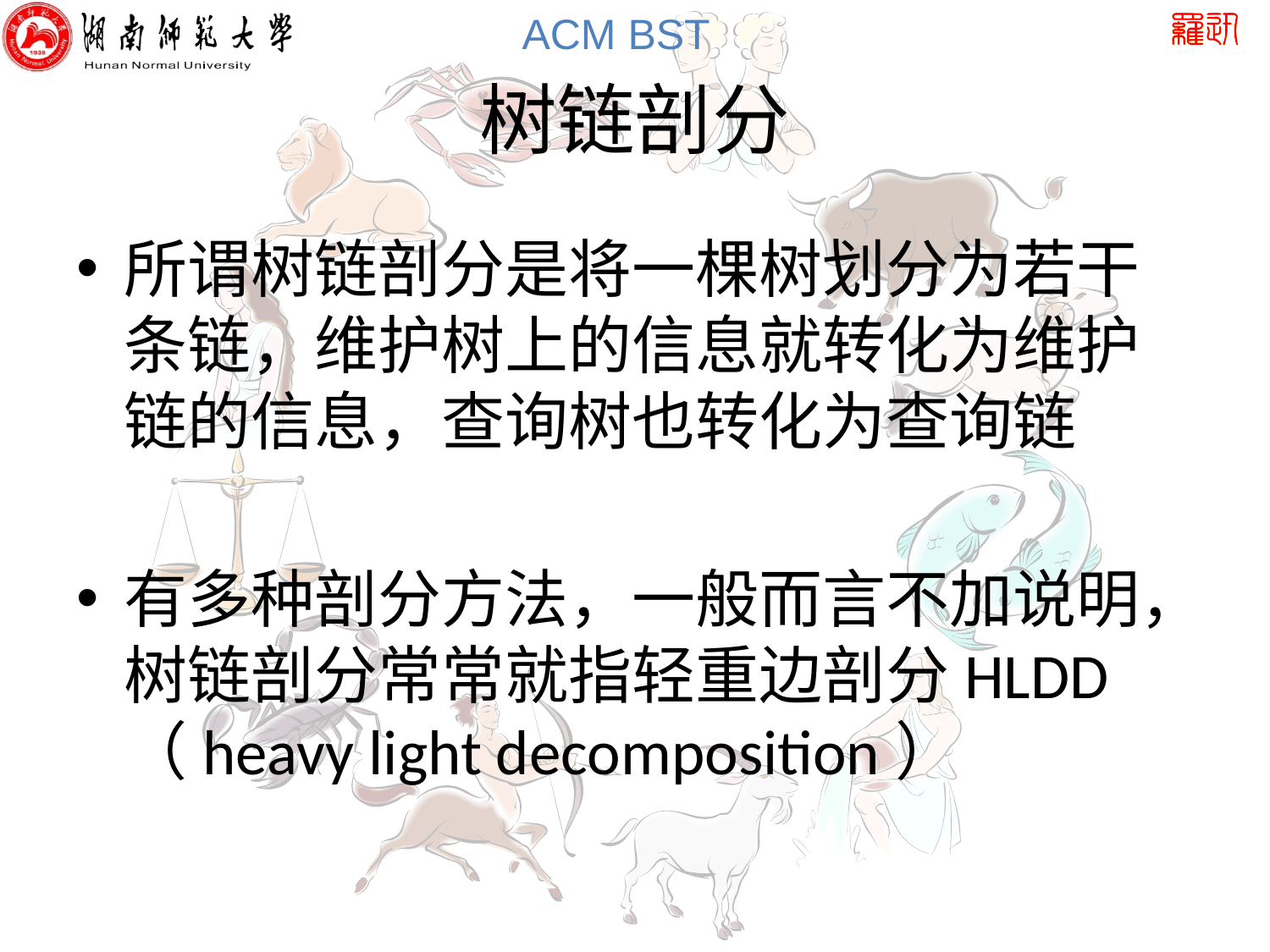

# 树链剖分
所谓树链剖分是将一棵树划分为若干条链，维护树上的信息就转化为维护链的信息，查询树也转化为查询链

有多种剖分方法，一般而言不加说明，树链剖分常常就指轻重边剖分HLDD（heavy light decomposition）